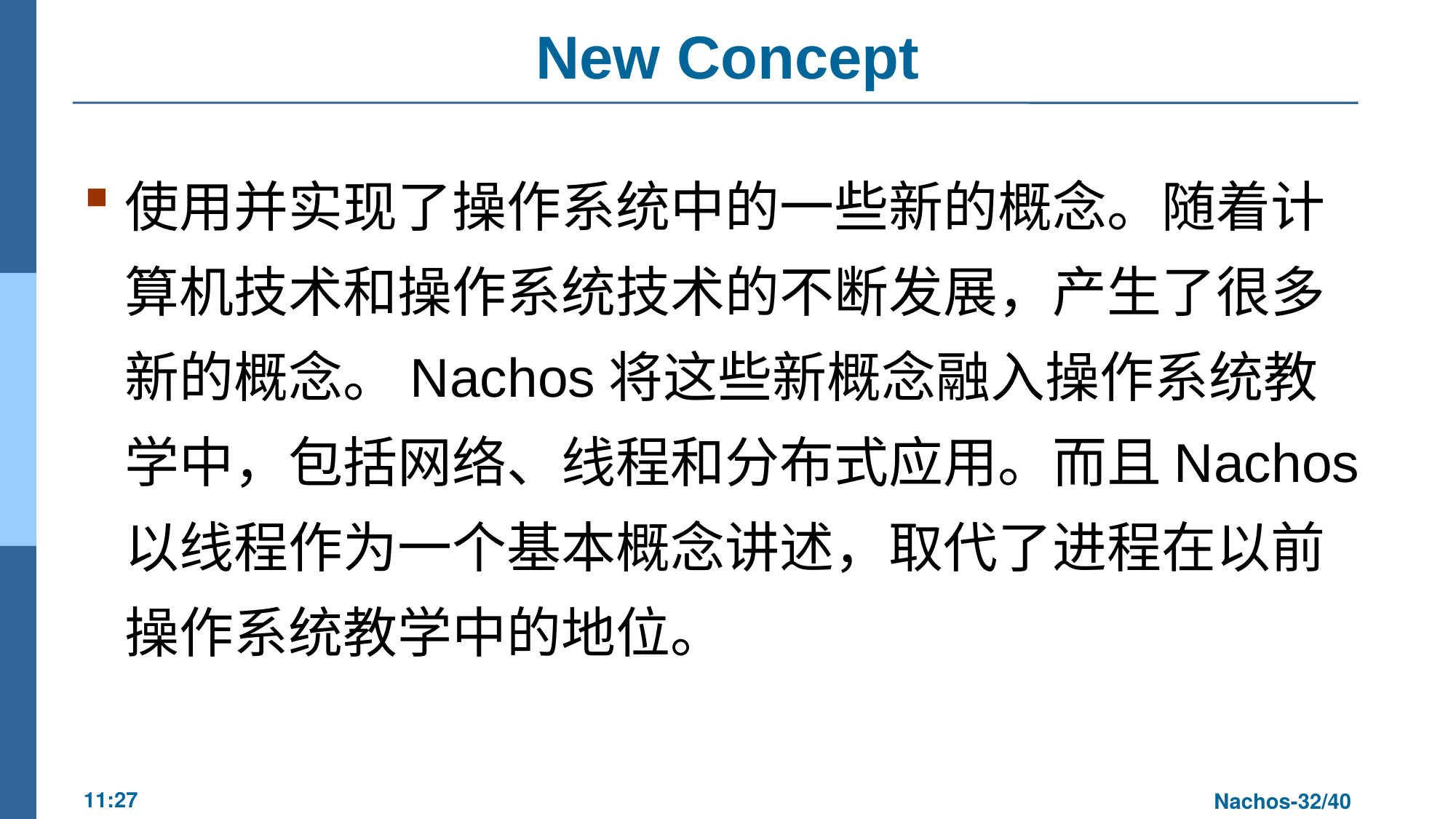

# New Concept
使用并实现了操作系统中的一些新的概念。随着计算机技术和操作系统技术的不断发展，产生了很多新的概念。Nachos将这些新概念融入操作系统教学中，包括网络、线程和分布式应用。而且Nachos以线程作为一个基本概念讲述，取代了进程在以前操作系统教学中的地位。